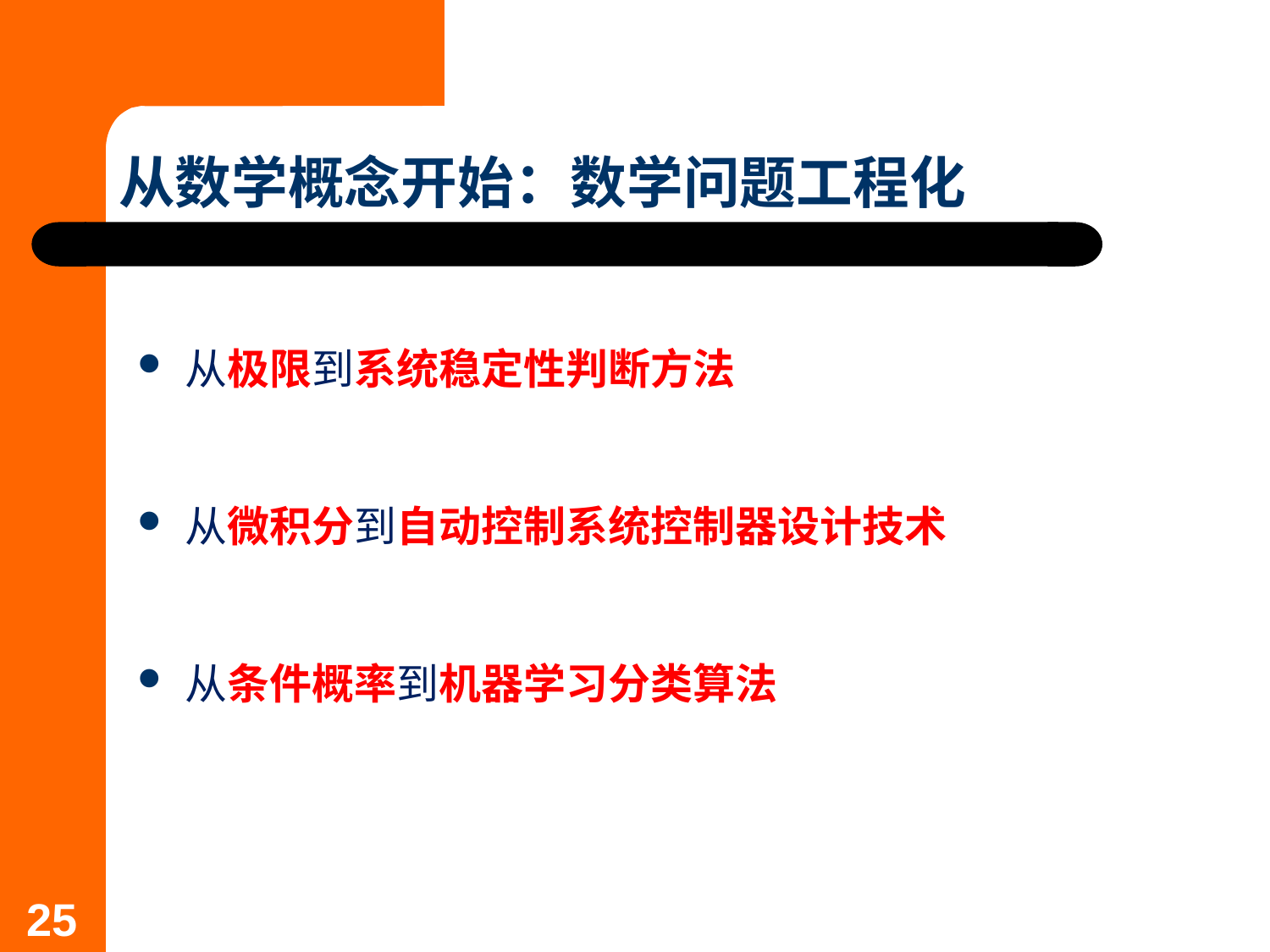

# 从数学概念开始：数学问题工程化
从极限到系统稳定性判断方法

从微积分到自动控制系统控制器设计技术

从条件概率到机器学习分类算法
25